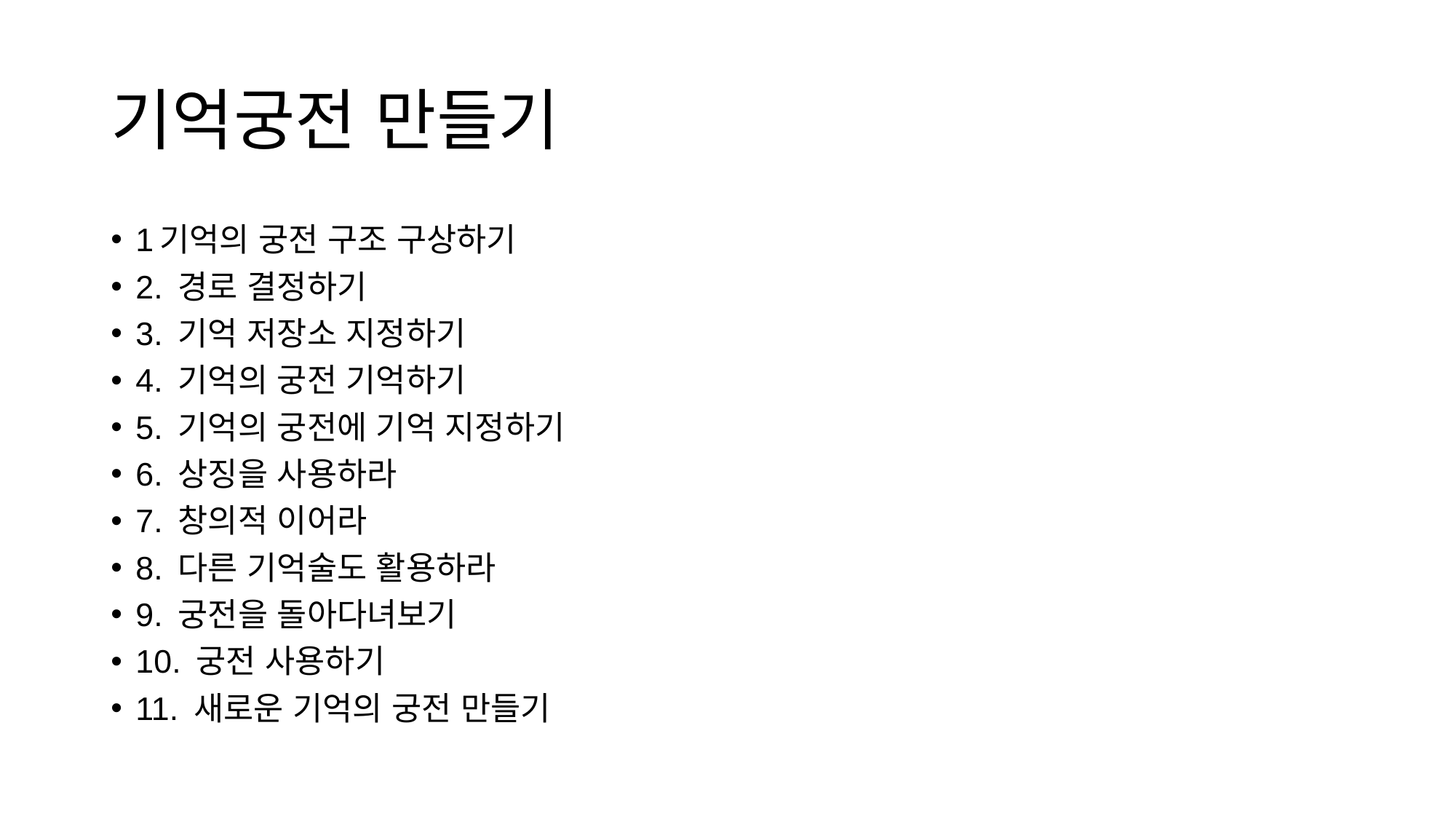

# 기억궁전 만들기
1기억의 궁전 구조 구상하기
2. 경로 결정하기
3. 기억 저장소 지정하기
4. 기억의 궁전 기억하기
5. 기억의 궁전에 기억 지정하기
6. 상징을 사용하라
7. 창의적 이어라
8. 다른 기억술도 활용하라
9. 궁전을 돌아다녀보기
10. 궁전 사용하기
11. 새로운 기억의 궁전 만들기